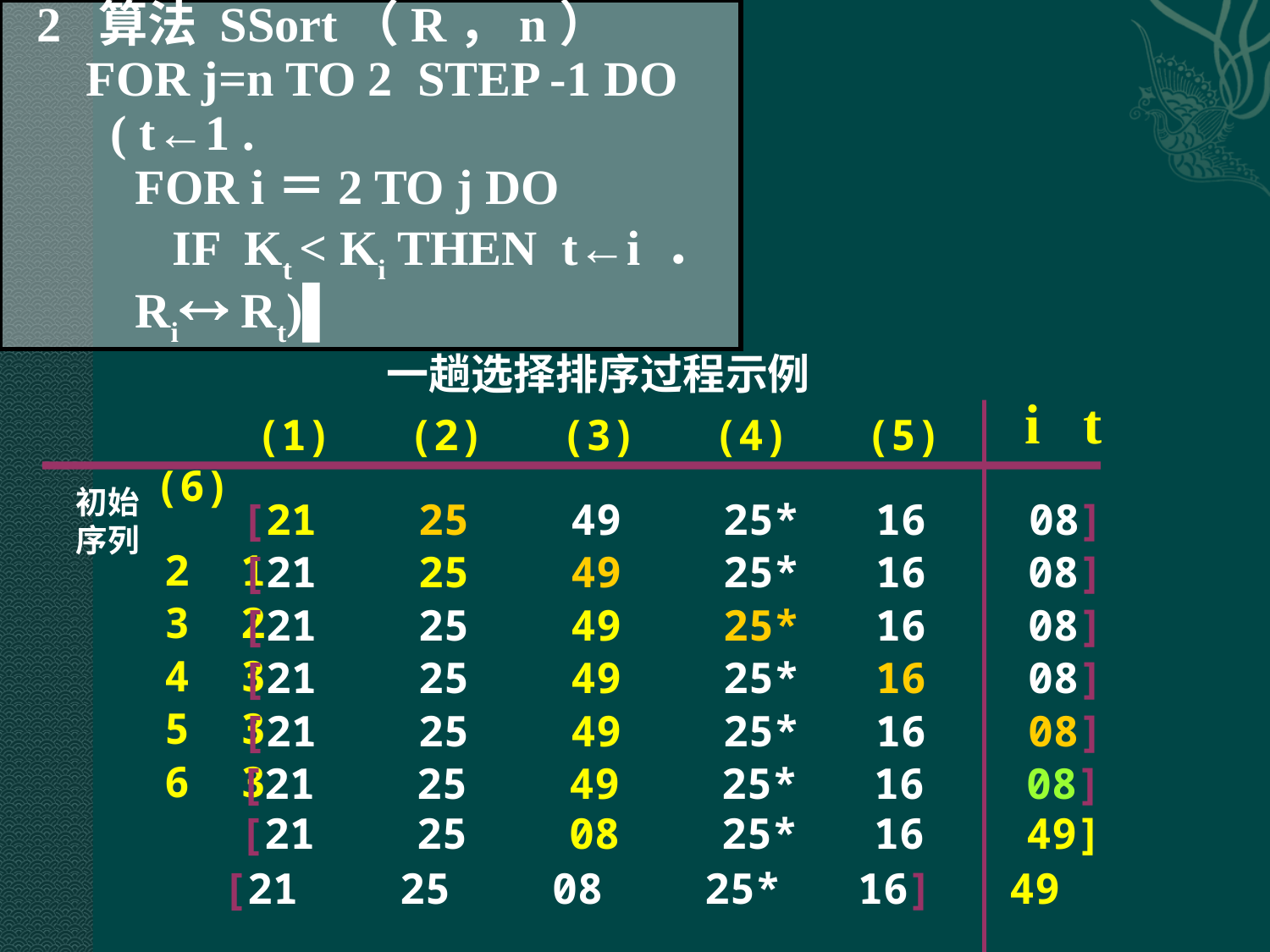

2  算法 SSort（R，n）
      FOR j=n TO 2  STEP -1 DO
        ( t←1 .
          FOR i＝2 TO j DO
             IF  Kt < Ki THEN  t←i ．
          Ri↔ Rt)▌

一趟选择排序过程示例
  i   t
     (1)   (2)   (3)   (4)   (5)   (6)

初始序列
    [21    25    49    25*   16    08]   2  1
    [21    25    49    25*   16    08]   3  2
    [21    25    49    25*   16    08]   4  3
    [21    25    49    25*   16    08]   5  3
    [21    25    49    25*   16    08]   6  3
    [21    25    49    25*   16    08]
    [21    25    08    25*   16    49]
[21    25    08    25*   16]   49